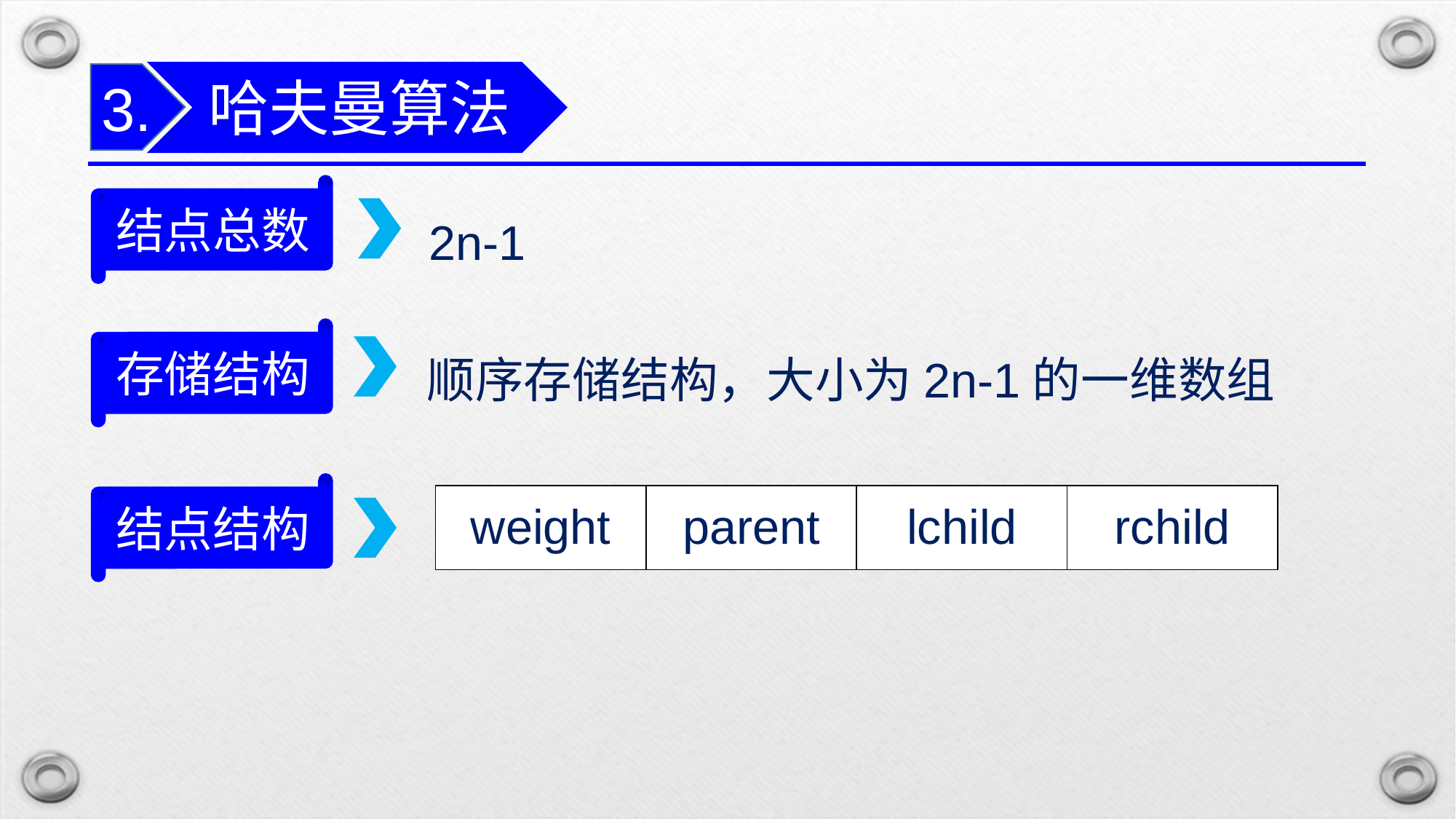

哈夫曼算法

3.
结点总数
2n-1

顺序存储结构，大小为2n-1的一维数组
存储结构

结点结构
| weight | parent | lchild | rchild |
| --- | --- | --- | --- |